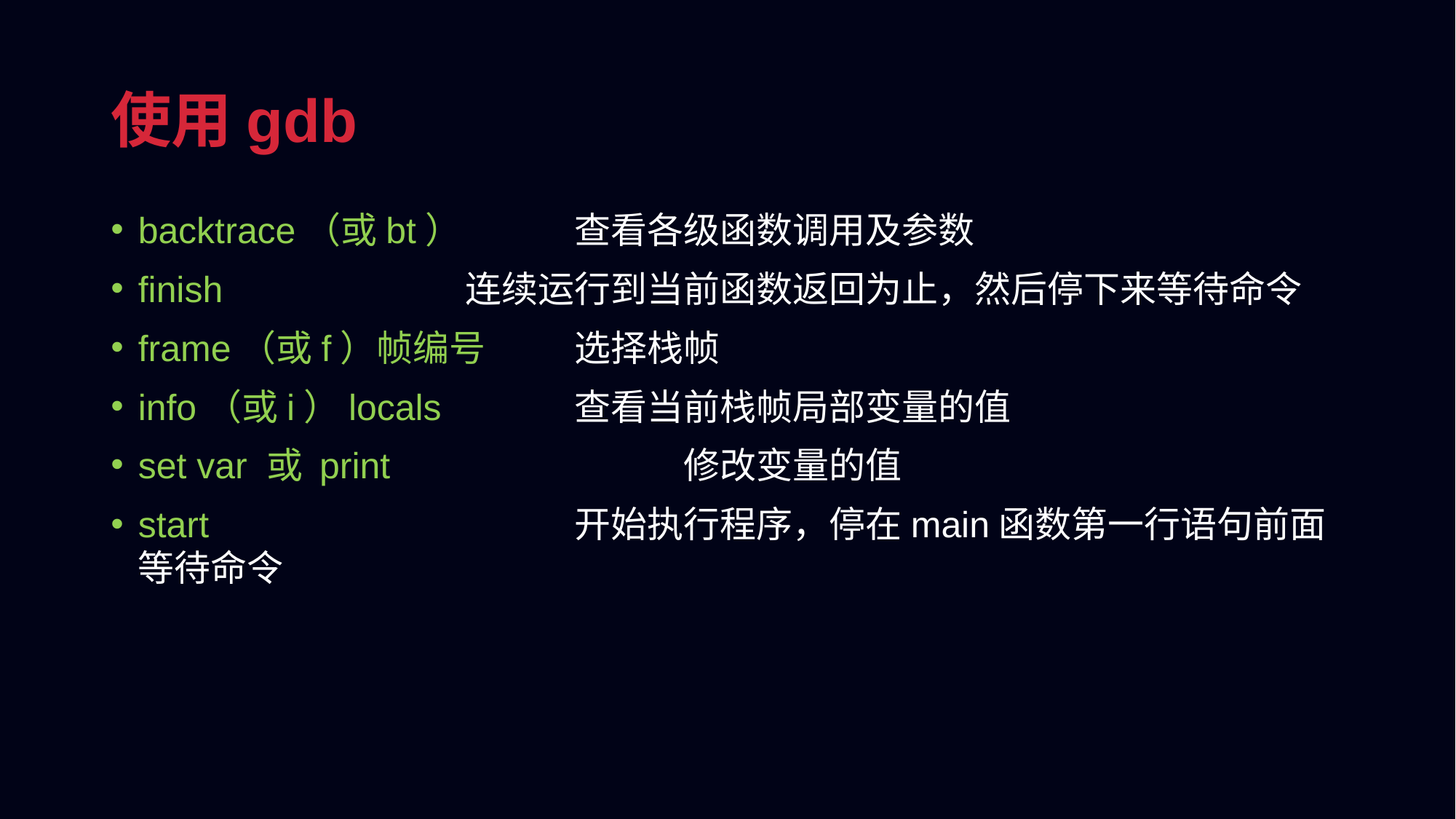

使用gdb
backtrace（或bt）		查看各级函数调用及参数
finish			连续运行到当前函数返回为止，然后停下来等待命令
frame（或f）帧编号 	选择栈帧
info（或i）locals		查看当前栈帧局部变量的值
set var 或 print			修改变量的值
start				开始执行程序，停在main函数第一行语句前面等待命令